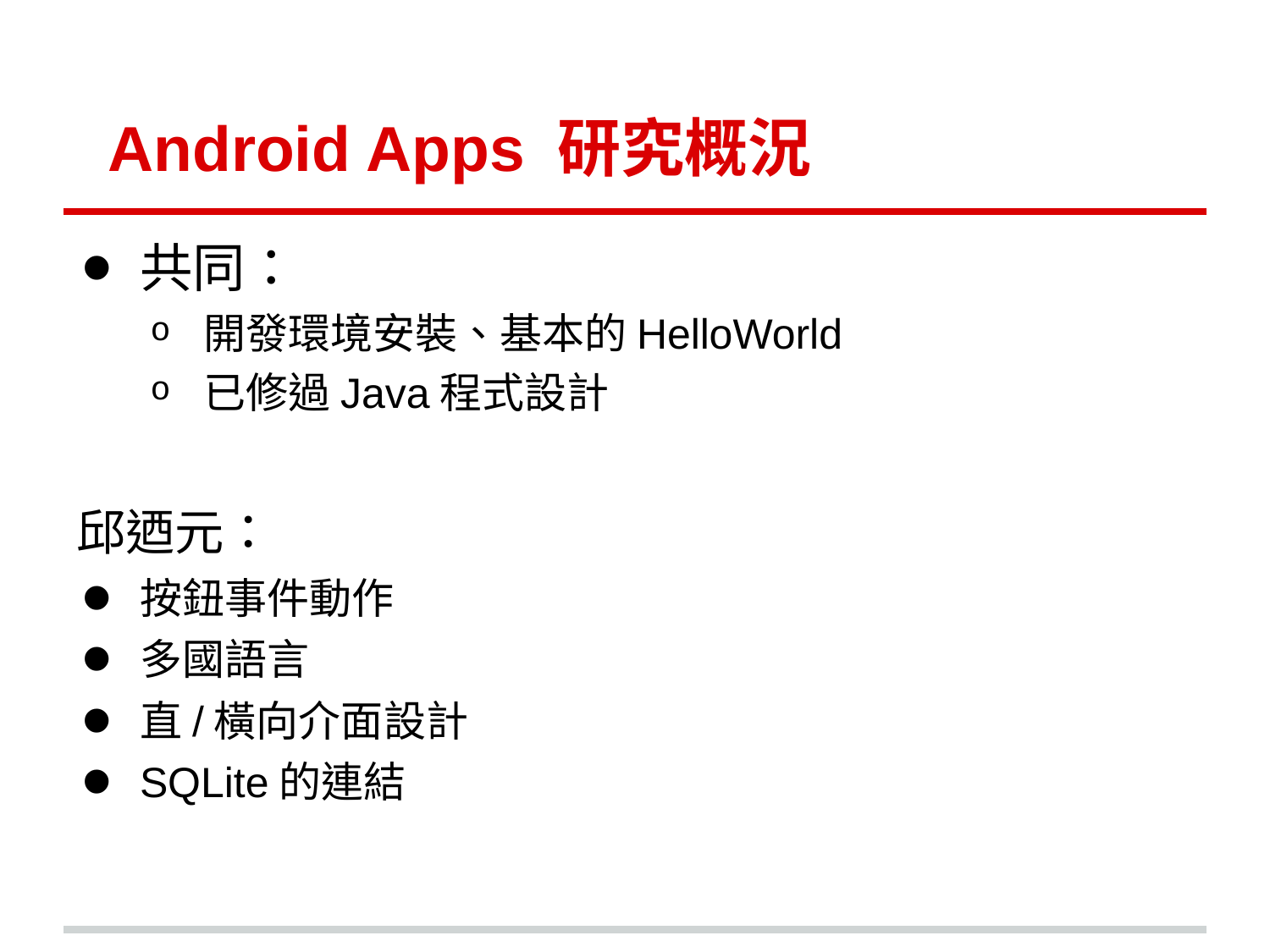

# Android Apps 研究概況
共同：
開發環境安裝、基本的HelloWorld
已修過Java程式設計

邱迺元：
按鈕事件動作
多國語言
直/橫向介面設計
SQLite的連結